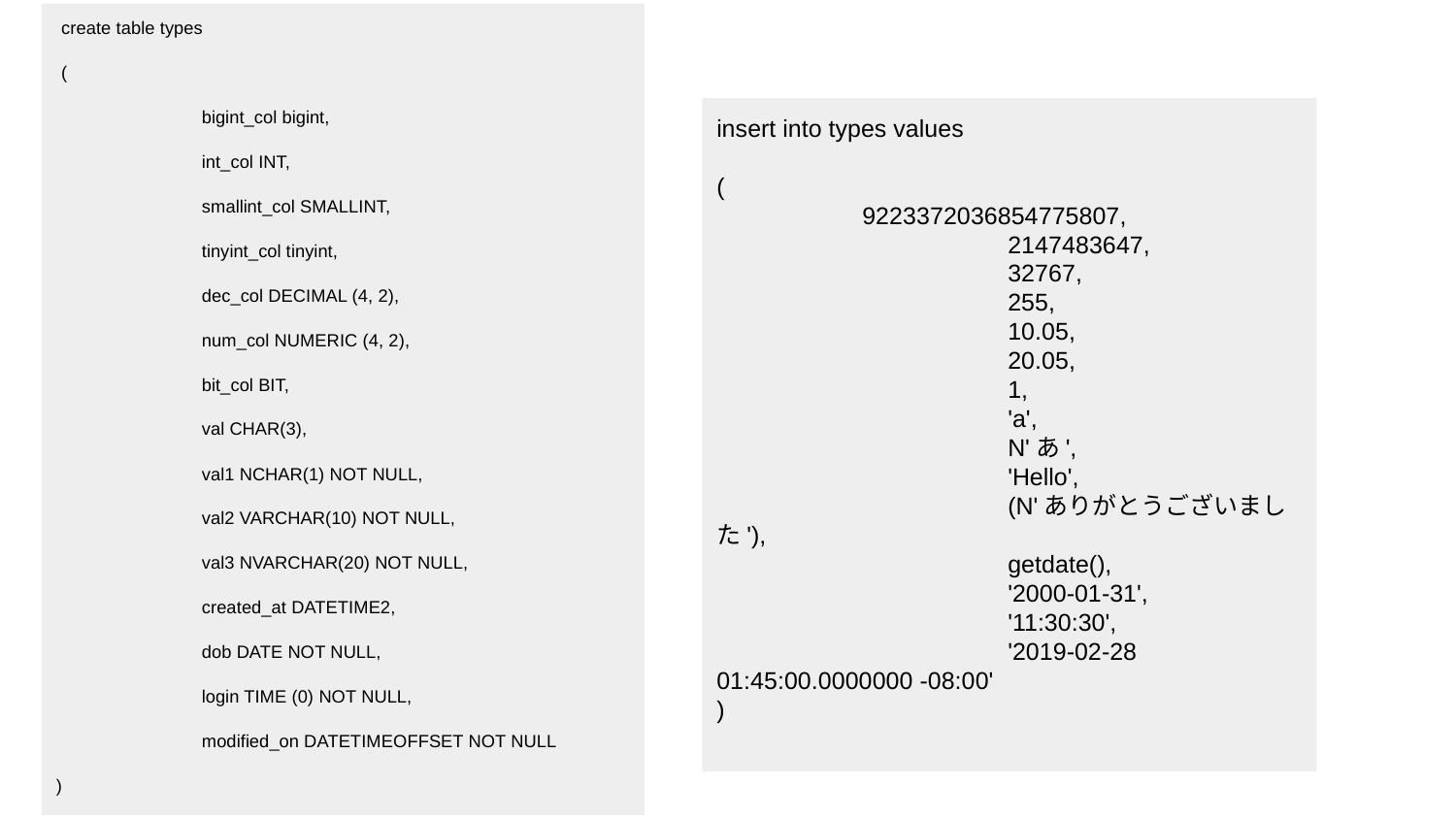

create table types
 (
	bigint_col bigint,
	int_col INT,
	smallint_col SMALLINT,
	tinyint_col tinyint,
	dec_col DECIMAL (4, 2),
       	num_col NUMERIC (4, 2),
	bit_col BIT,
	val CHAR(3),
	val1 NCHAR(1) NOT NULL,
	val2 VARCHAR(10) NOT NULL,
	val3 NVARCHAR(20) NOT NULL,
	created_at DATETIME2,
	dob DATE NOT NULL,
	login TIME (0) NOT NULL,
	modified_on DATETIMEOFFSET NOT NULL
)

insert into types values

(
9223372036854775807,
		2147483647,
		32767,
		255,
		10.05,
		20.05,
		1,
		'a',
		N'あ',
		'Hello',
		(N'ありがとうございました'),
		getdate(),
		'2000-01-31',
		'11:30:30',
		'2019-02-28 01:45:00.0000000 -08:00'
)